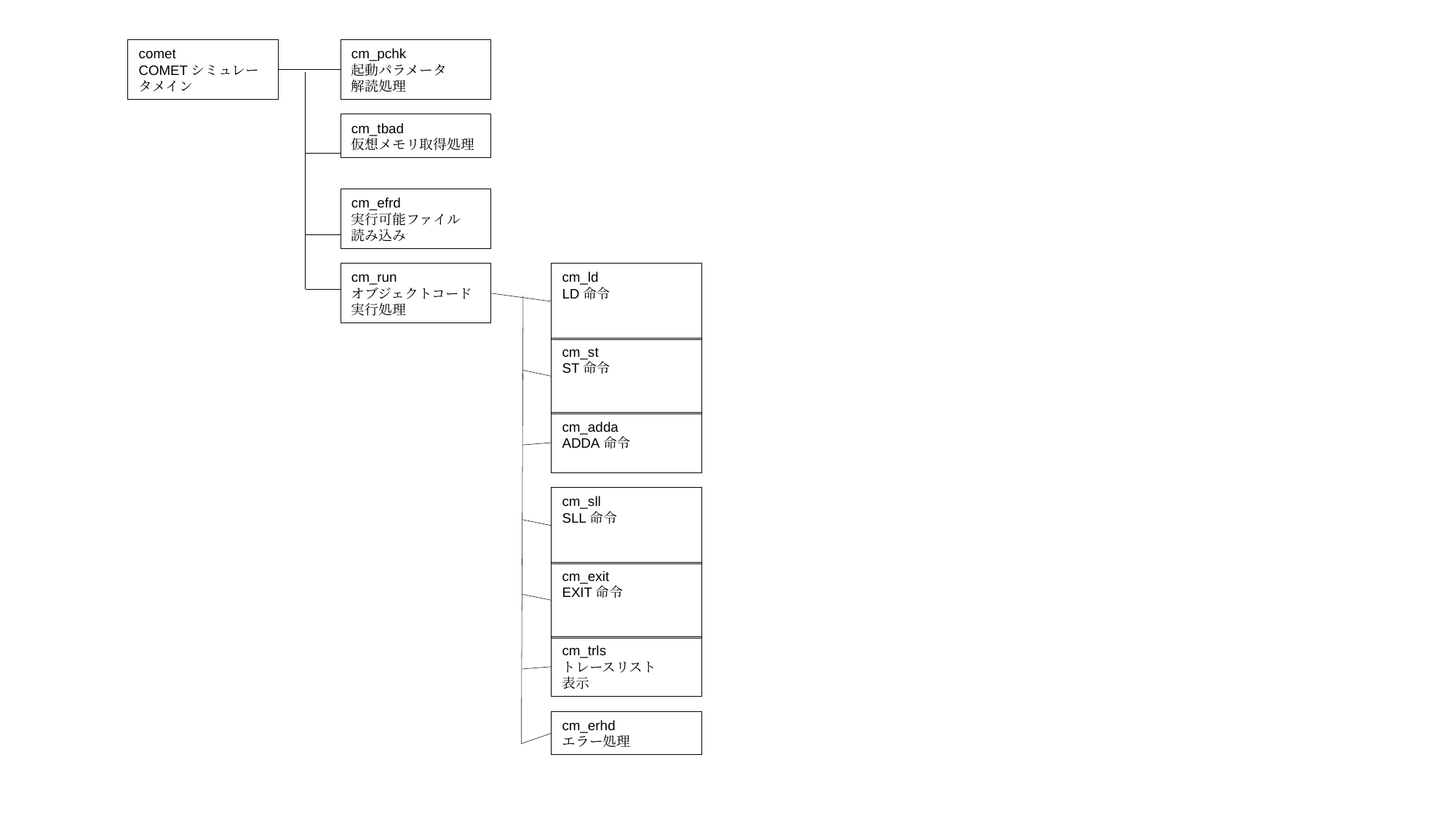

cm_pchk
起動パラメータ
解読処理
comet
COMETシミュレータメイン
cm_tbad
仮想メモリ取得処理
cm_efrd
実行可能ファイル
読み込み
cm_run
オブジェクトコード実行処理
cm_ld
LD命令

cm_st
ST命令

cm_adda
ADDA命令

cm_sll
SLL命令

cm_exit
EXIT命令

cm_trls
トレースリスト
表示
cm_erhd
エラー処理